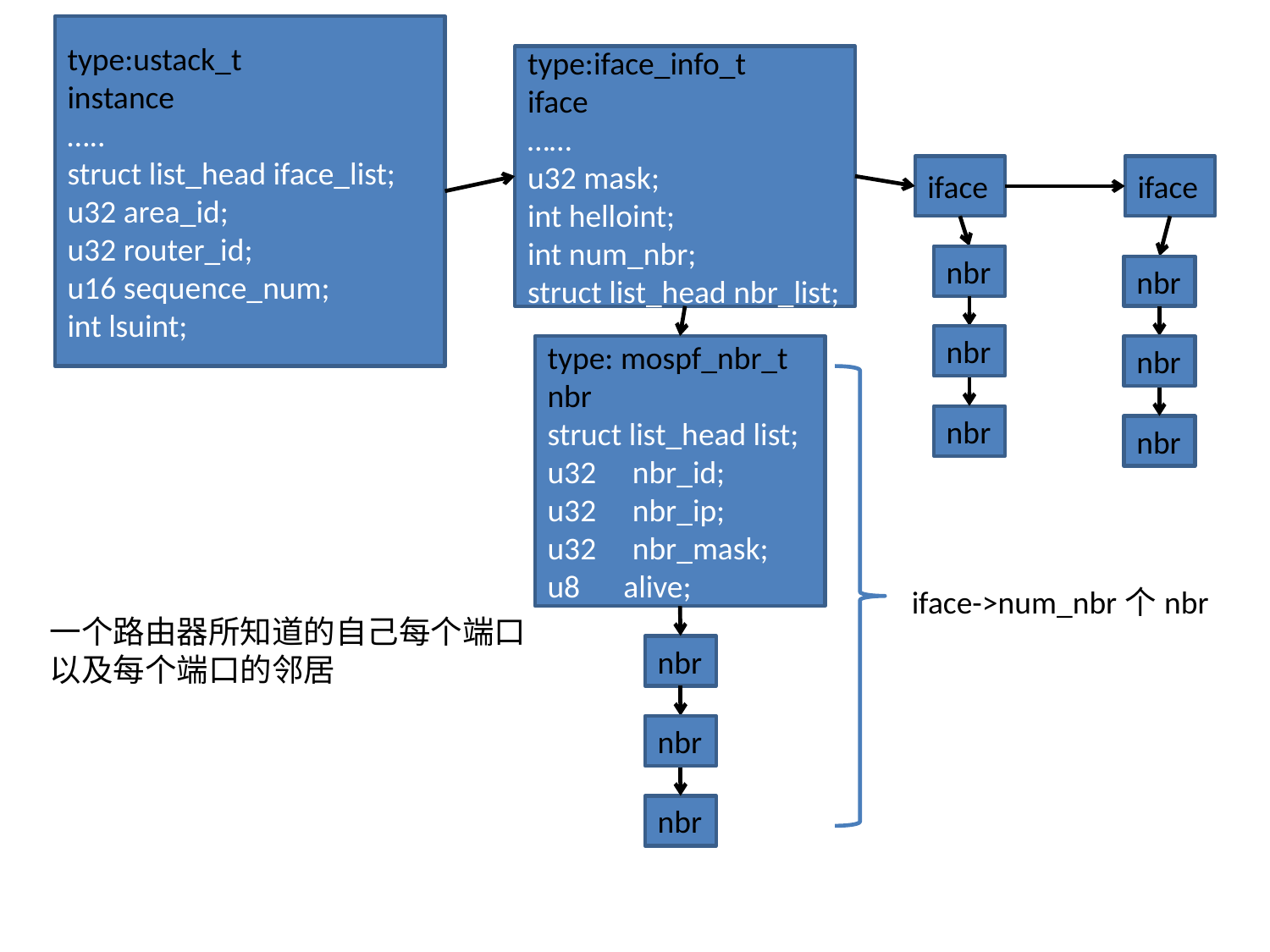

type:ustack_t
instance
…..
struct list_head iface_list;
u32 area_id;
u32 router_id;
u16 sequence_num;
int lsuint;
type:iface_info_t
iface
……
u32 mask;
int helloint;
int num_nbr;
struct list_head nbr_list;
iface
iface
nbr
nbr
nbr
nbr
type: mospf_nbr_t
nbr
struct list_head list;
u32     nbr_id;
u32     nbr_ip;
u32     nbr_mask;
u8      alive;
nbr

nbr
iface->num_nbr个nbr
一个路由器所知道的自己每个端口
以及每个端口的邻居
nbr
nbr
nbr